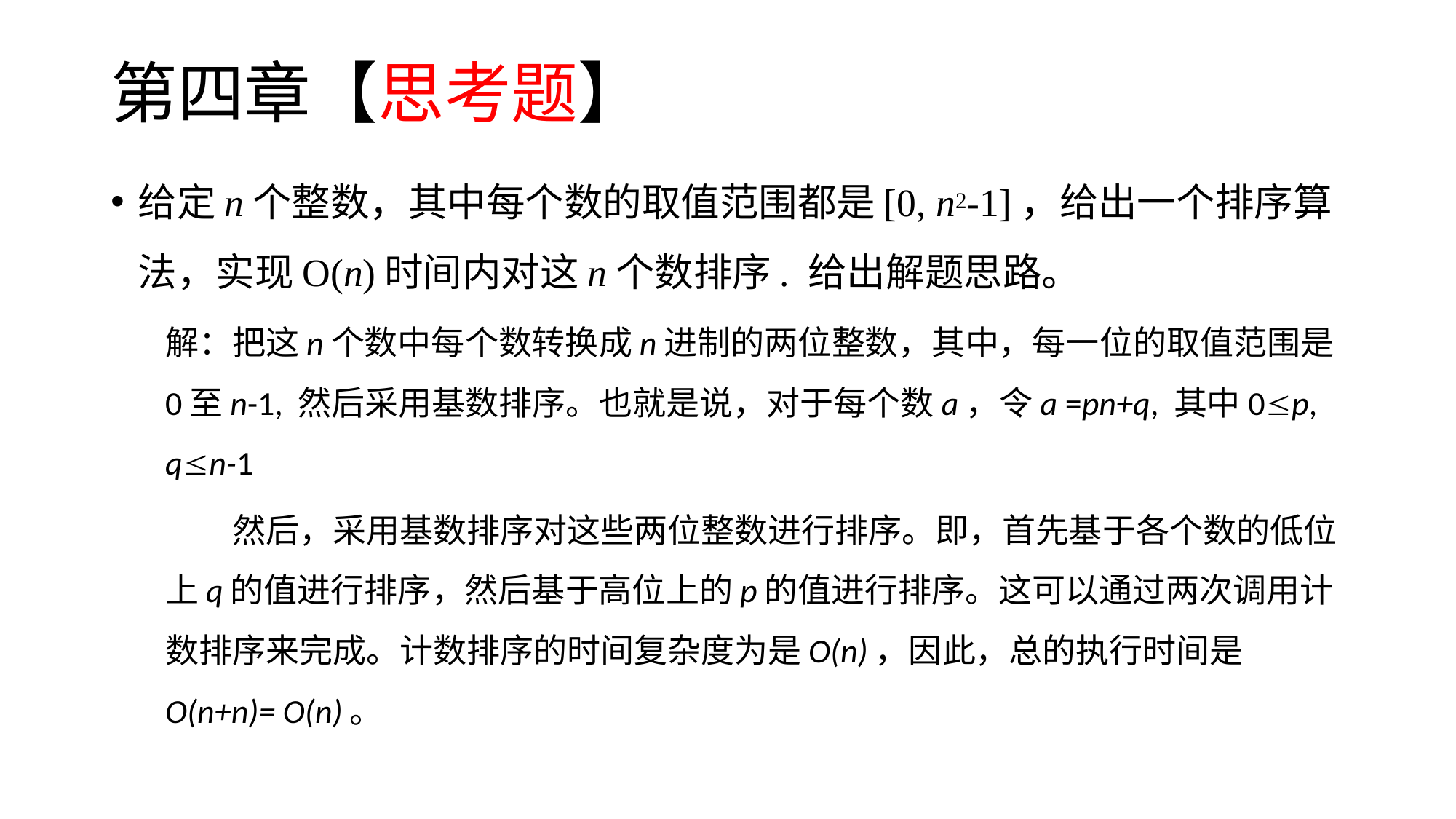

# 第四章【思考题】
给定n个整数，其中每个数的取值范围都是[0, n2-1]，给出一个排序算法，实现O(n)时间内对这n个数排序. 给出解题思路。
解：把这n个数中每个数转换成n进制的两位整数，其中，每一位的取值范围是0至n-1, 然后采用基数排序。也就是说，对于每个数a，令a =pn+q, 其中0≤p, q≤n-1
        然后，采用基数排序对这些两位整数进行排序。即，首先基于各个数的低位上q的值进行排序，然后基于高位上的p的值进行排序。这可以通过两次调用计数排序来完成。计数排序的时间复杂度为是O(n)，因此，总的执行时间是O(n+n)= O(n)。